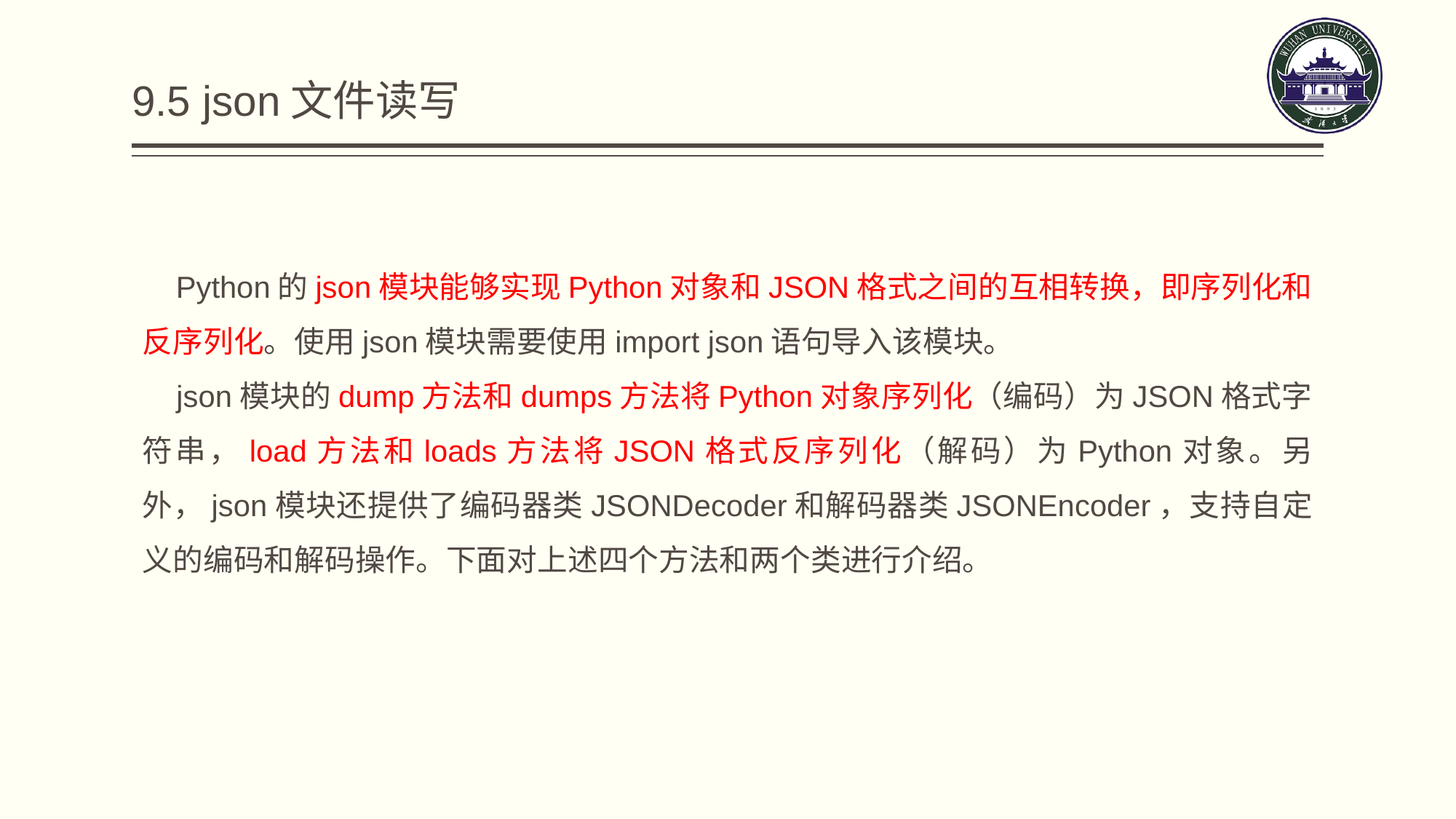

9.5 json文件读写
    Python的json模块能够实现Python对象和JSON格式之间的互相转换，即序列化和反序列化。使用json模块需要使用import json语句导入该模块。
    json模块的dump方法和dumps方法将Python对象序列化（编码）为JSON格式字符串，load方法和loads方法将JSON格式反序列化（解码）为Python对象。另外，json模块还提供了编码器类JSONDecoder和解码器类JSONEncoder，支持自定义的编码和解码操作。下面对上述四个方法和两个类进行介绍。